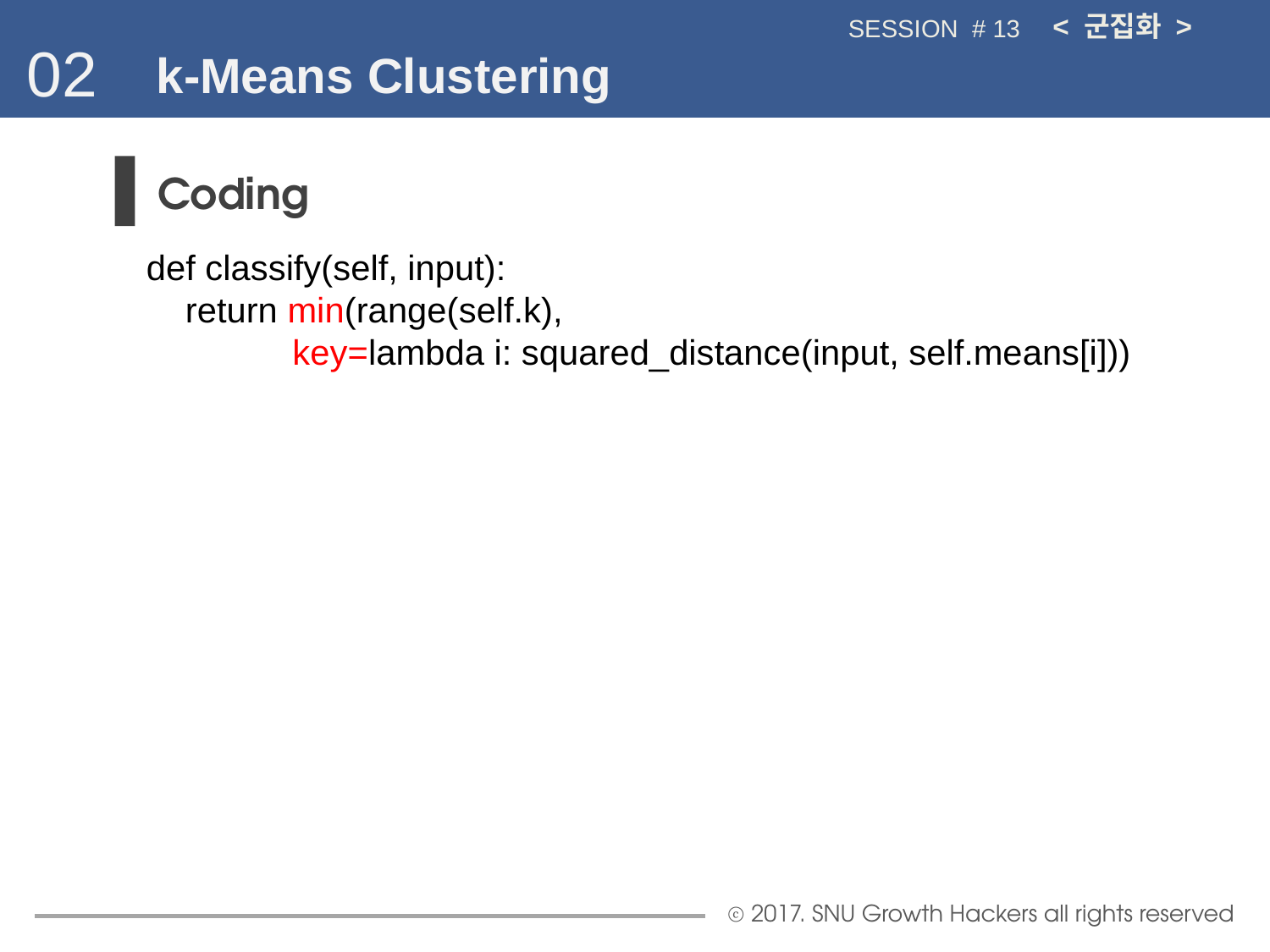

< 군집화 >
SESSION  # 13
02
k-Means Clustering

Coding
    def classify(self, input):
        return min(range(self.k),
                   key=lambda i: squared_distance(input, self.means[i]))
ⓒ 2017. SNU Growth Hackers all rights reserved